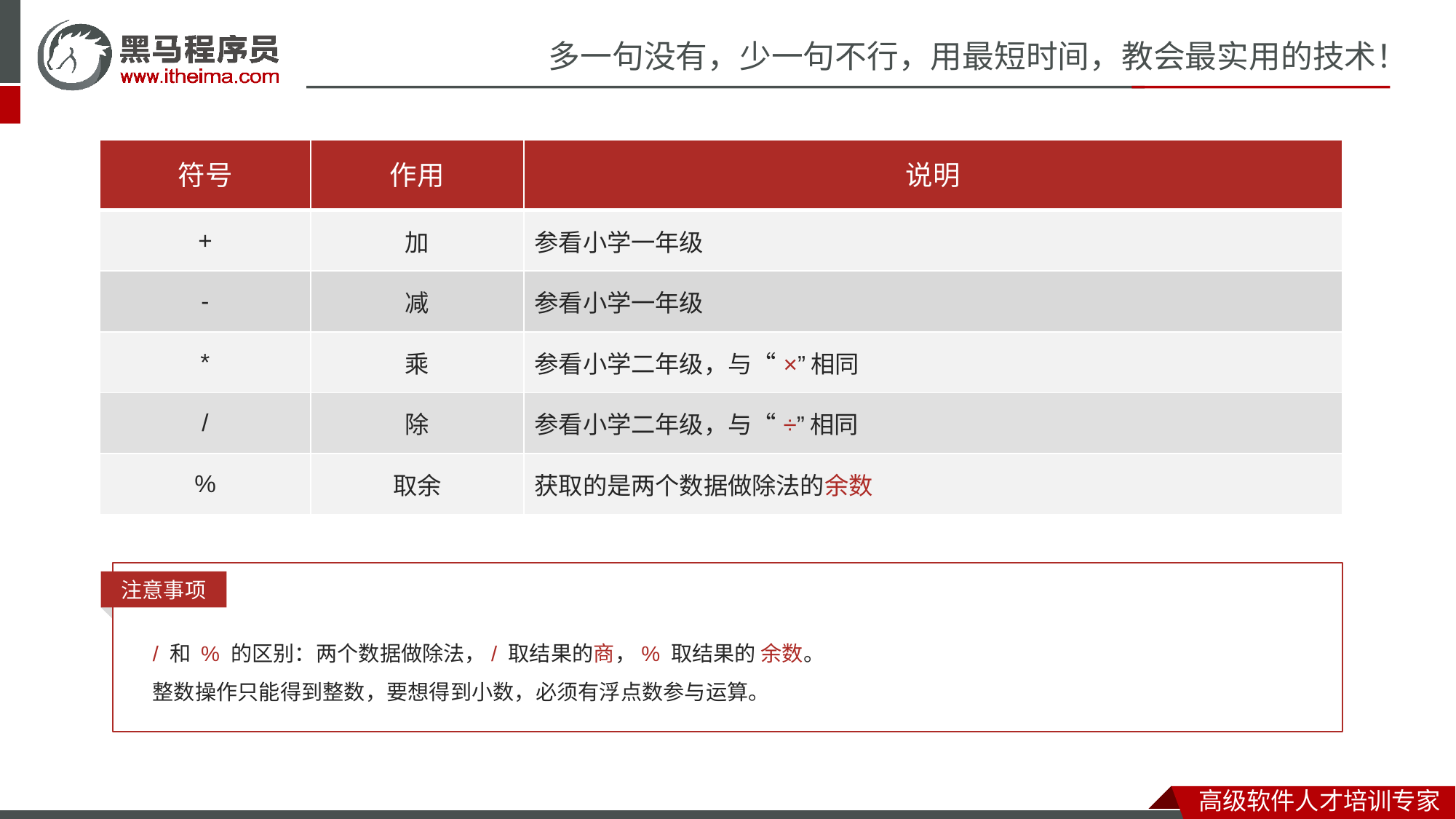

#
| 符号 | 作用 | 说明 |
| --- | --- | --- |
| + | 加 | 参看小学一年级 |
| - | 减 | 参看小学一年级 |
| \* | 乘 | 参看小学二年级，与“×”相同 |
| / | 除 | 参看小学二年级，与“÷”相同 |
| % | 取余 | 获取的是两个数据做除法的余数 |

注意事项

/ 和 % 的区别：两个数据做除法，/ 取结果的商，% 取结果的 余数。
整数操作只能得到整数，要想得到小数，必须有浮点数参与运算。